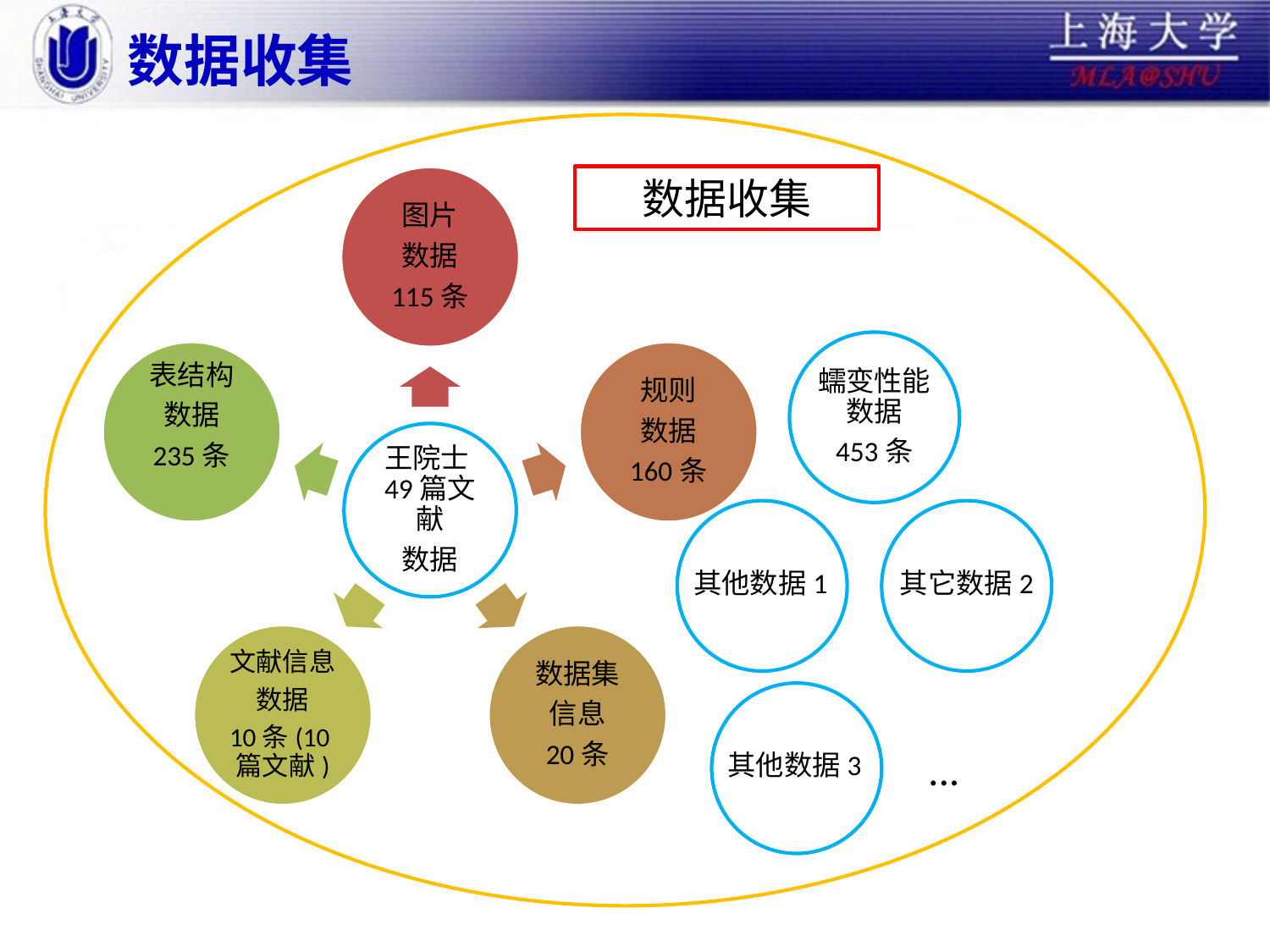

# 数据收集

王院士49篇文献
数据

图片
数据
115条

规则
数据
160条

数据集
信息
20条

文献信息
数据
10条(10篇文献)

表结构
数据
235条

数据收集

蠕变性能数据
453条

其它数据2

其他数据1

其他数据3
...